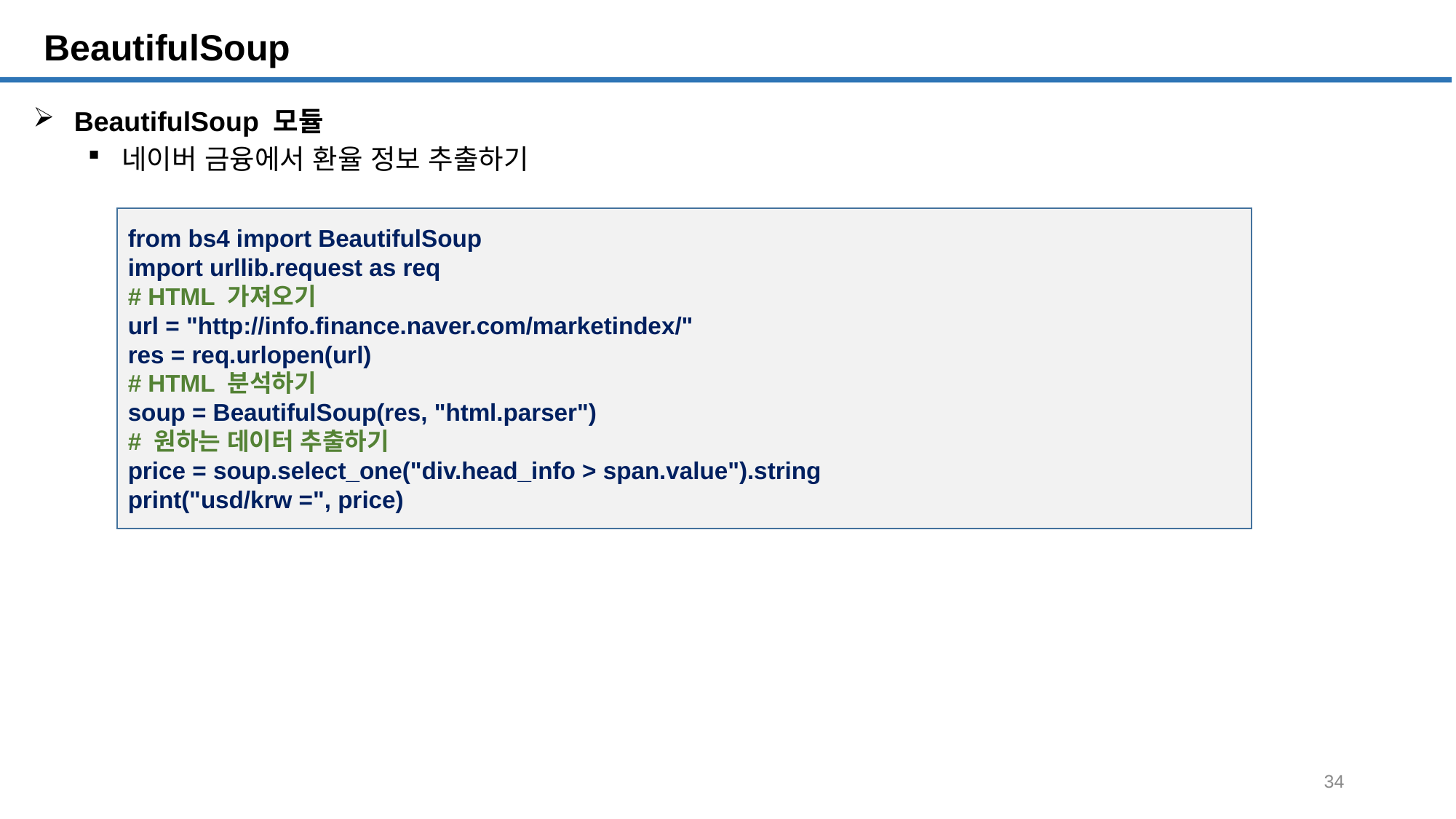

SQL 튜닝 개요
# BeautifulSoup

BeautifulSoup 모듈
네이버 금융에서 환율 정보 추출하기
from bs4 import BeautifulSoup
import urllib.request as req
# HTML 가져오기
url = "http://info.finance.naver.com/marketindex/"
res = req.urlopen(url)
# HTML 분석하기
soup = BeautifulSoup(res, "html.parser")
# 원하는 데이터 추출하기
price = soup.select_one("div.head_info > span.value").string
print("usd/krw =", price)
34